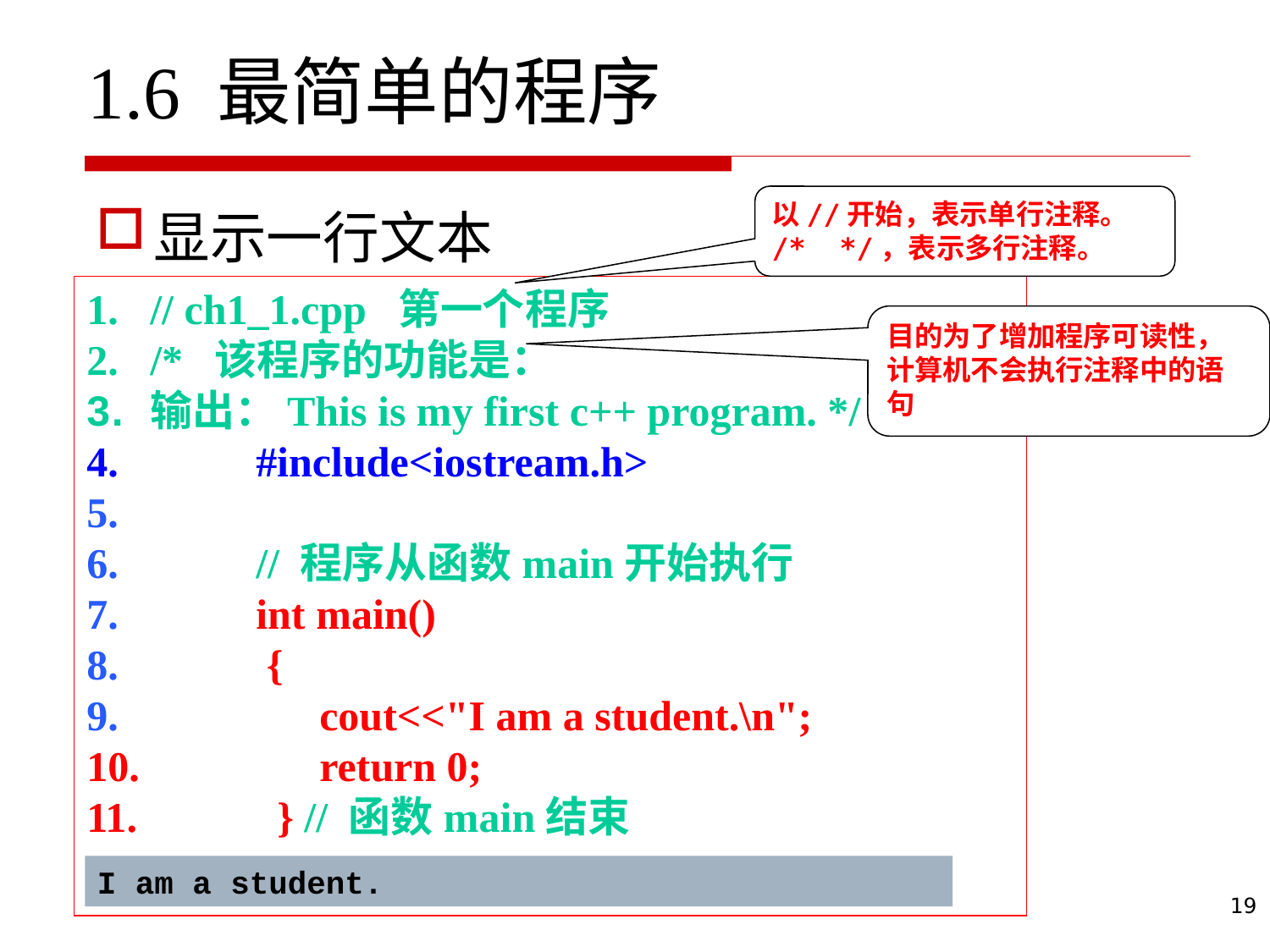

# 1.6 最简单的程序
以//开始，表示单行注释。
/*  */，表示多行注释。
显示一行文本

// ch1_1.cpp  第一个程序
/*  该程序的功能是：
输出：This is my first c++ program. */
          #include<iostream.h>

          // 程序从函数main开始执行
          int main()
           {
                cout<<"I am a student.\n";
                return 0;
            } // 函数main结束

目的为了增加程序可读性，计算机不会执行注释中的语句
I am a student.
19